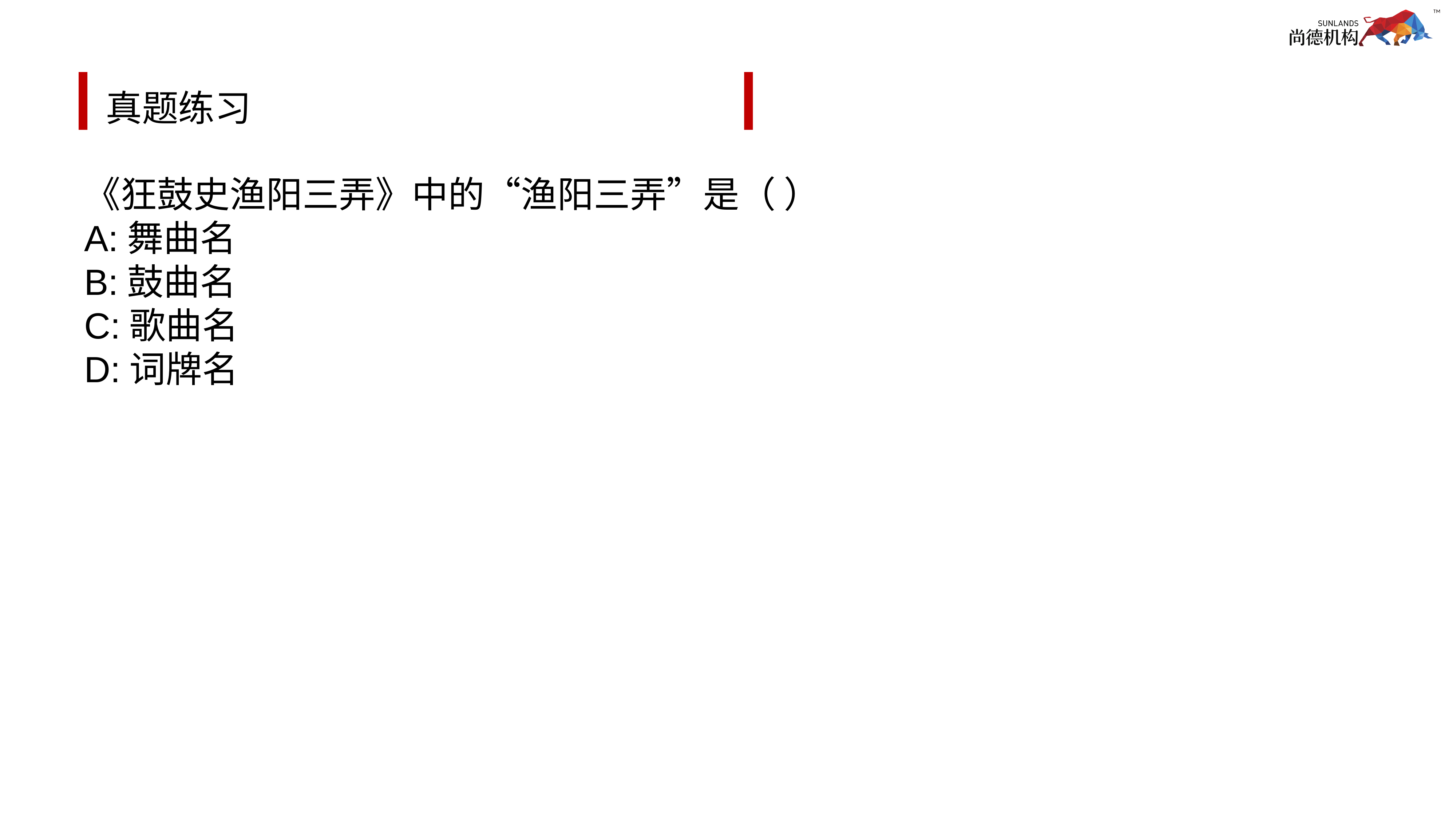

# 真题练习
《狂鼓史渔阳三弄》中的“渔阳三弄”是（ ）
A:舞曲名
B:鼓曲名
C:歌曲名
D:词牌名